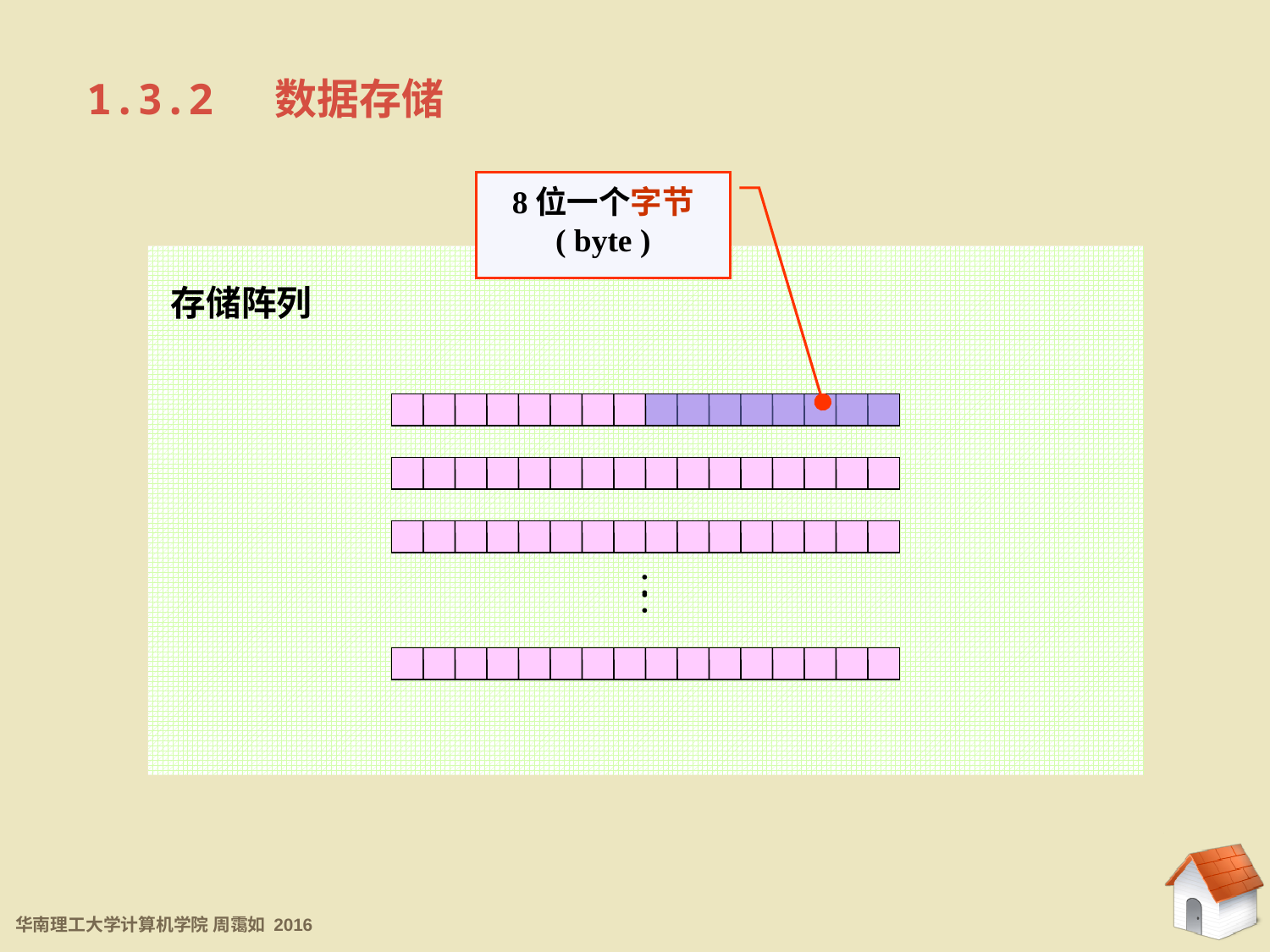

1.3.2  数据存储
8位一个字节
( byte )

存储阵列

：
：